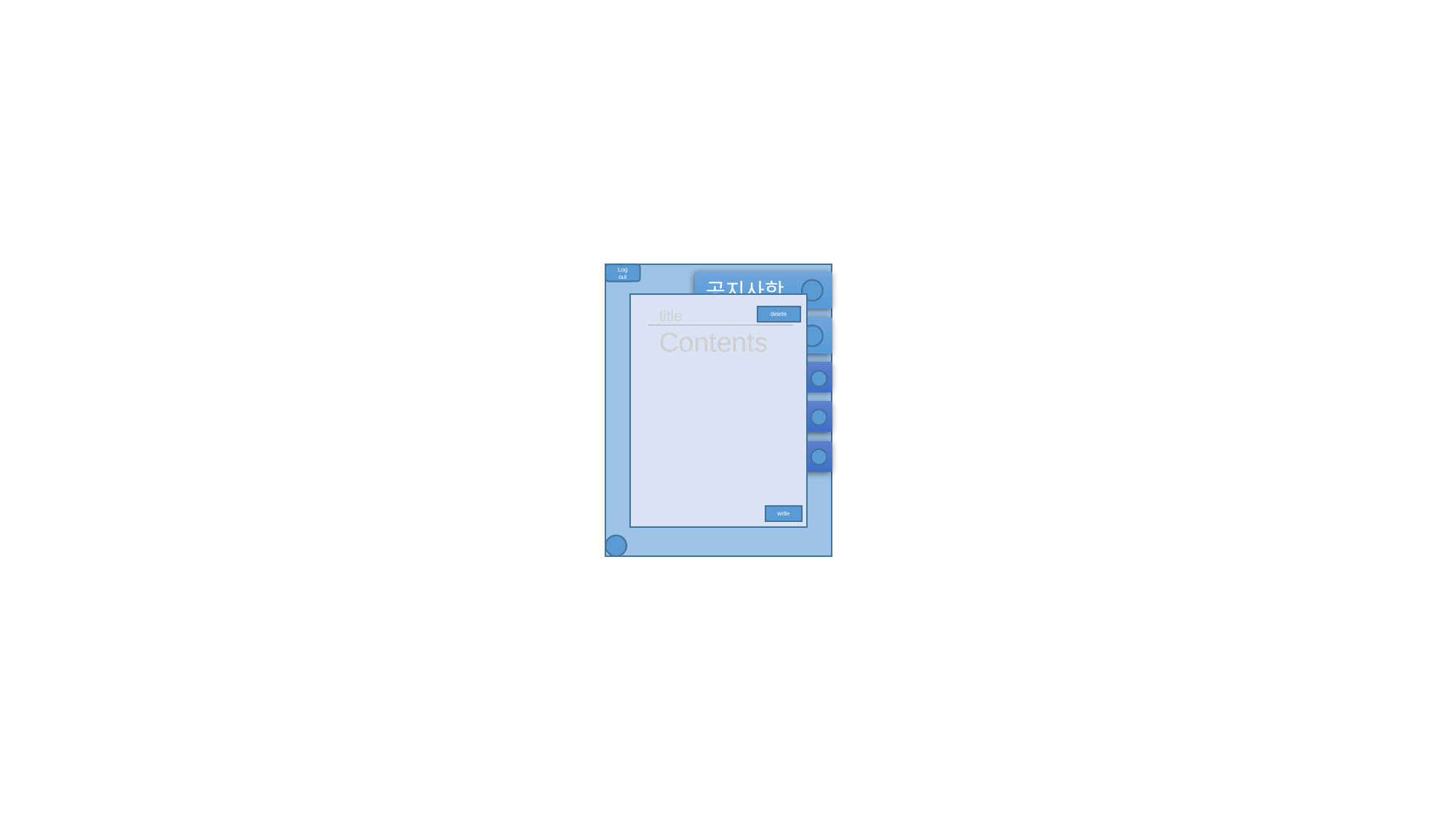

Log out
공지사항

title
Contents

delete
게시판

자유게시판

logo
요청게시판

Tip

write